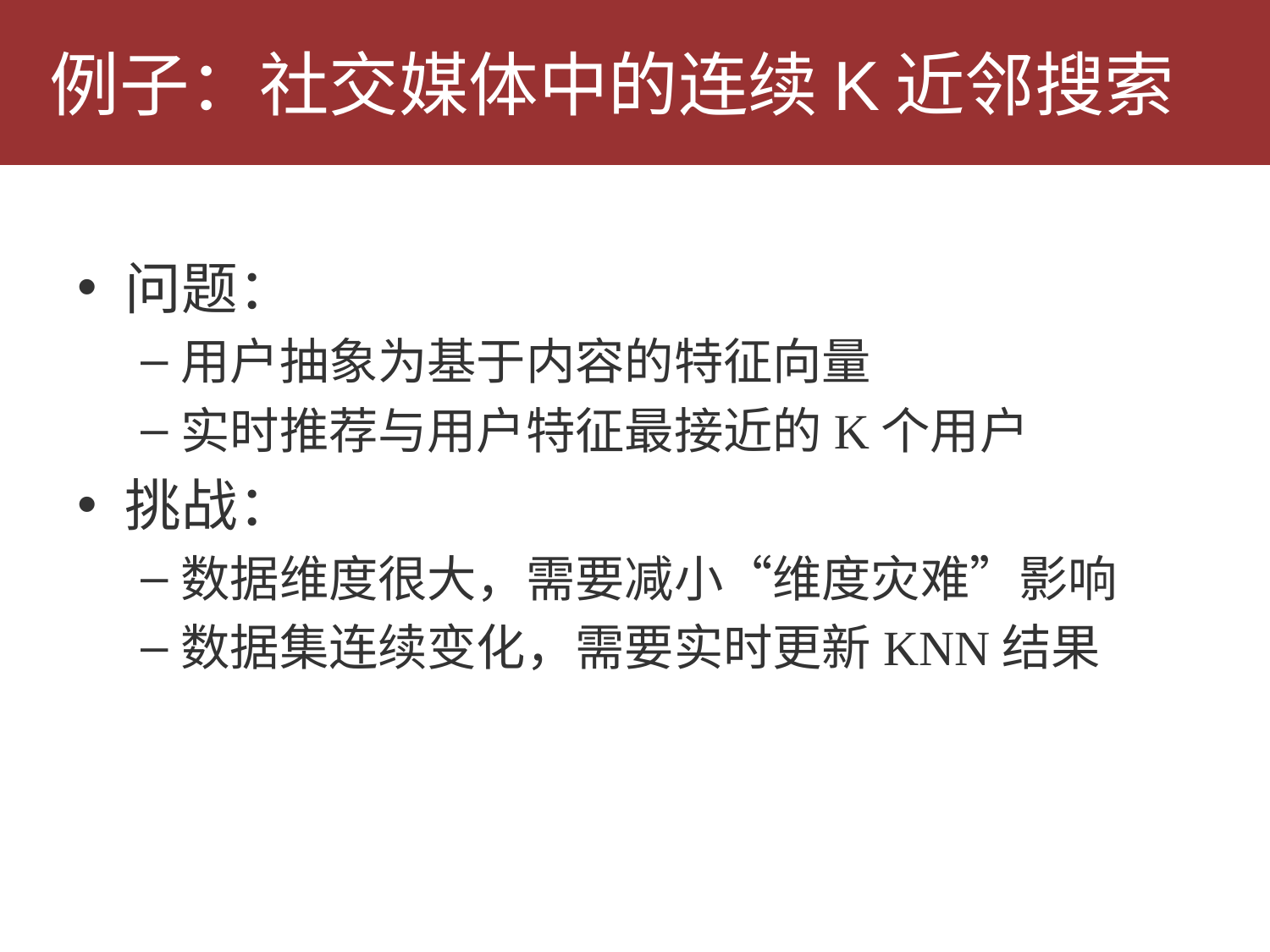

# 例子：社交媒体中的连续K近邻搜索
问题：
用户抽象为基于内容的特征向量
实时推荐与用户特征最接近的K个用户
挑战：
数据维度很大，需要减小“维度灾难”影响
数据集连续变化，需要实时更新KNN结果